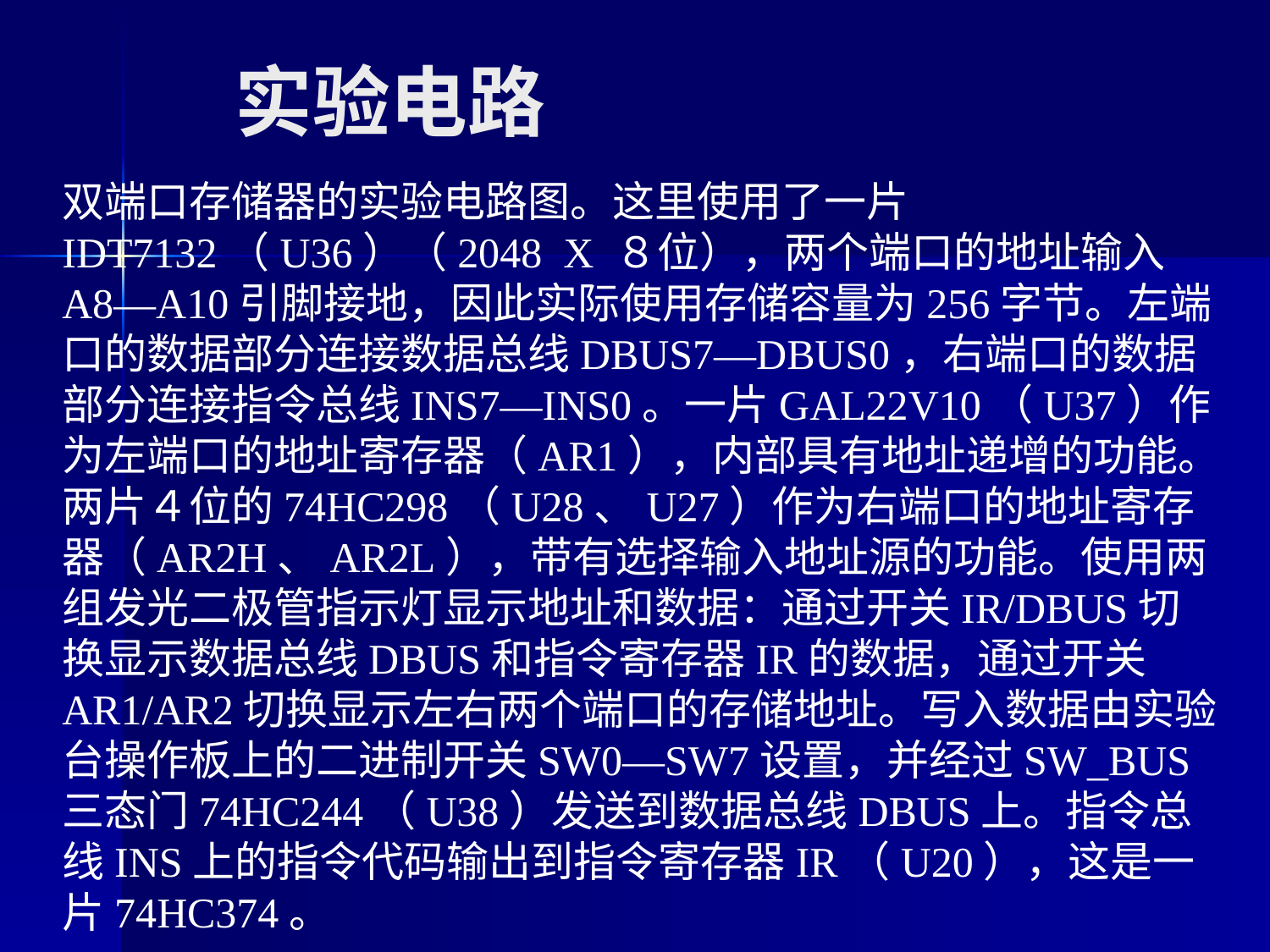

# 实验电路
双端口存储器的实验电路图。这里使用了一片IDT7132（U36）（2048  X ８位），两个端口的地址输入A8—A10引脚接地，因此实际使用存储容量为256字节。左端口的数据部分连接数据总线DBUS7—DBUS0，右端口的数据部分连接指令总线INS7—INS0。一片GAL22V10（U37）作为左端口的地址寄存器（AR1），内部具有地址递增的功能。
两片４位的74HC298（U28、U27）作为右端口的地址寄存器（AR2H、AR2L），带有选择输入地址源的功能。使用两组发光二极管指示灯显示地址和数据：通过开关IR/DBUS切换显示数据总线DBUS和指令寄存器IR的数据，通过开关AR1/AR2切换显示左右两个端口的存储地址。写入数据由实验台操作板上的二进制开关SW0—SW7设置，并经过SW_BUS三态门74HC244（U38）发送到数据总线DBUS上。指令总线INS上的指令代码输出到指令寄存器IR（U20），这是一片74HC374。